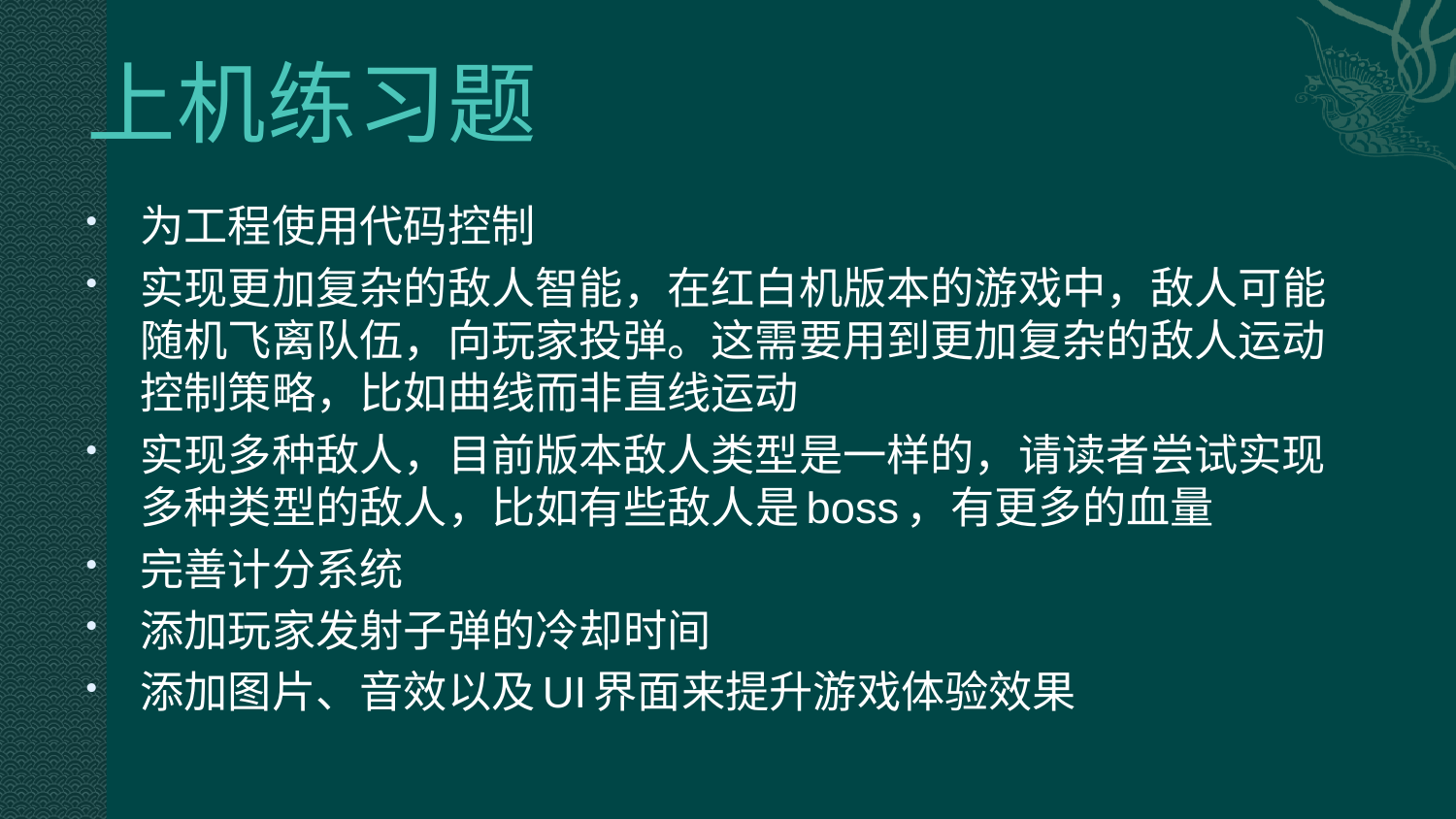

# 上机练习题
为工程使用代码控制
实现更加复杂的敌人智能，在红白机版本的游戏中，敌人可能随机飞离队伍，向玩家投弹。这需要用到更加复杂的敌人运动控制策略，比如曲线而非直线运动
实现多种敌人，目前版本敌人类型是一样的，请读者尝试实现多种类型的敌人，比如有些敌人是boss，有更多的血量
完善计分系统
添加玩家发射子弹的冷却时间
添加图片、音效以及UI界面来提升游戏体验效果